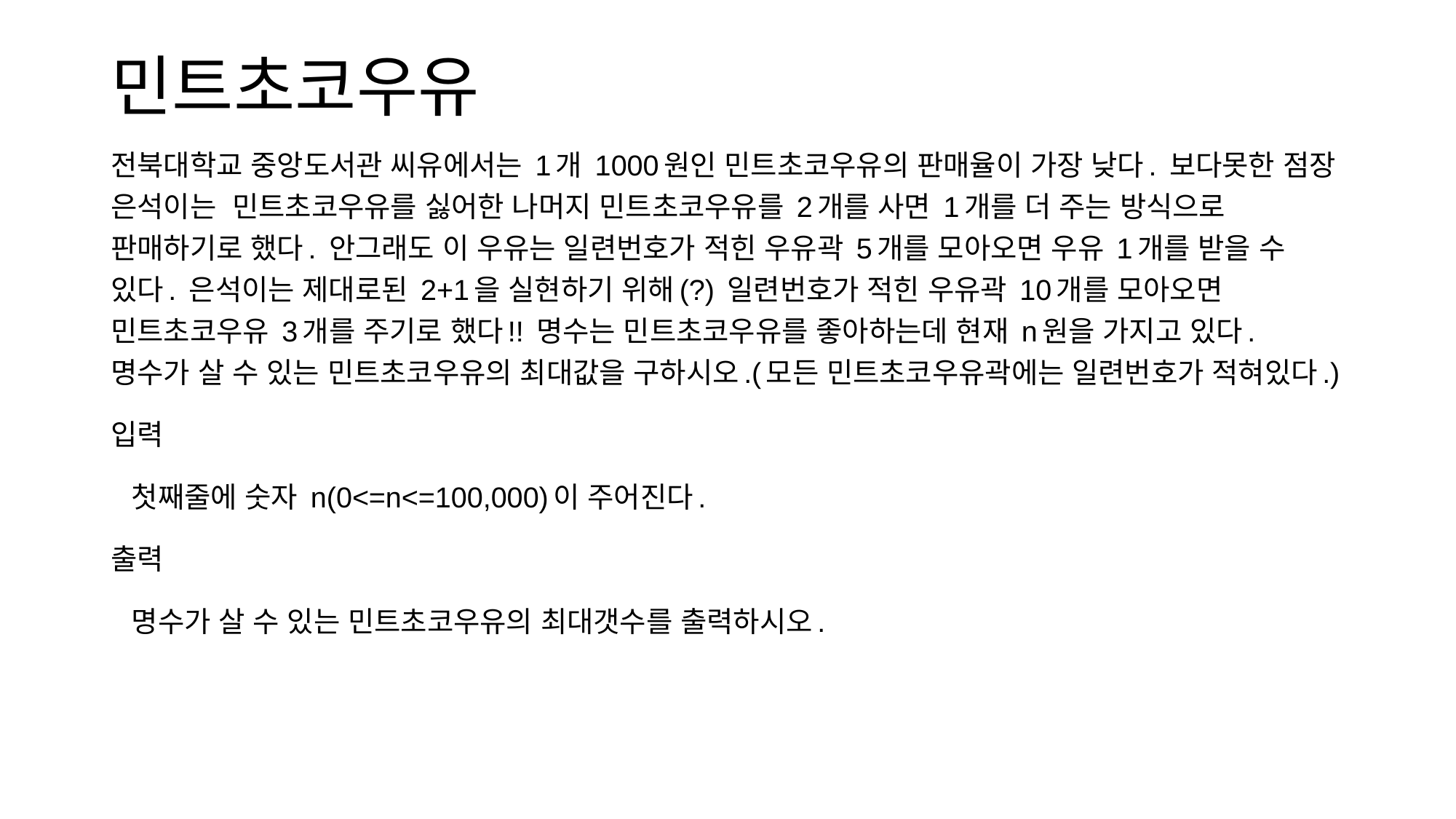

# 민트초코우유
전북대학교 중앙도서관 씨유에서는 1개 1000원인 민트초코우유의 판매율이 가장 낮다. 보다못한 점장 은석이는  민트초코우유를 싫어한 나머지 민트초코우유를 2개를 사면 1개를 더 주는 방식으로 판매하기로 했다. 안그래도 이 우유는 일련번호가 적힌 우유곽 5개를 모아오면 우유 1개를 받을 수 있다. 은석이는 제대로된 2+1을 실현하기 위해(?) 일련번호가 적힌 우유곽 10개를 모아오면 민트초코우유 3개를 주기로 했다!! 명수는 민트초코우유를 좋아하는데 현재 n원을 가지고 있다. 명수가 살 수 있는 민트초코우유의 최대값을 구하시오.(모든 민트초코우유곽에는 일련번호가 적혀있다.)
입력
  첫째줄에 숫자 n(0<=n<=100,000)이 주어진다.
출력
  명수가 살 수 있는 민트초코우유의 최대갯수를 출력하시오.